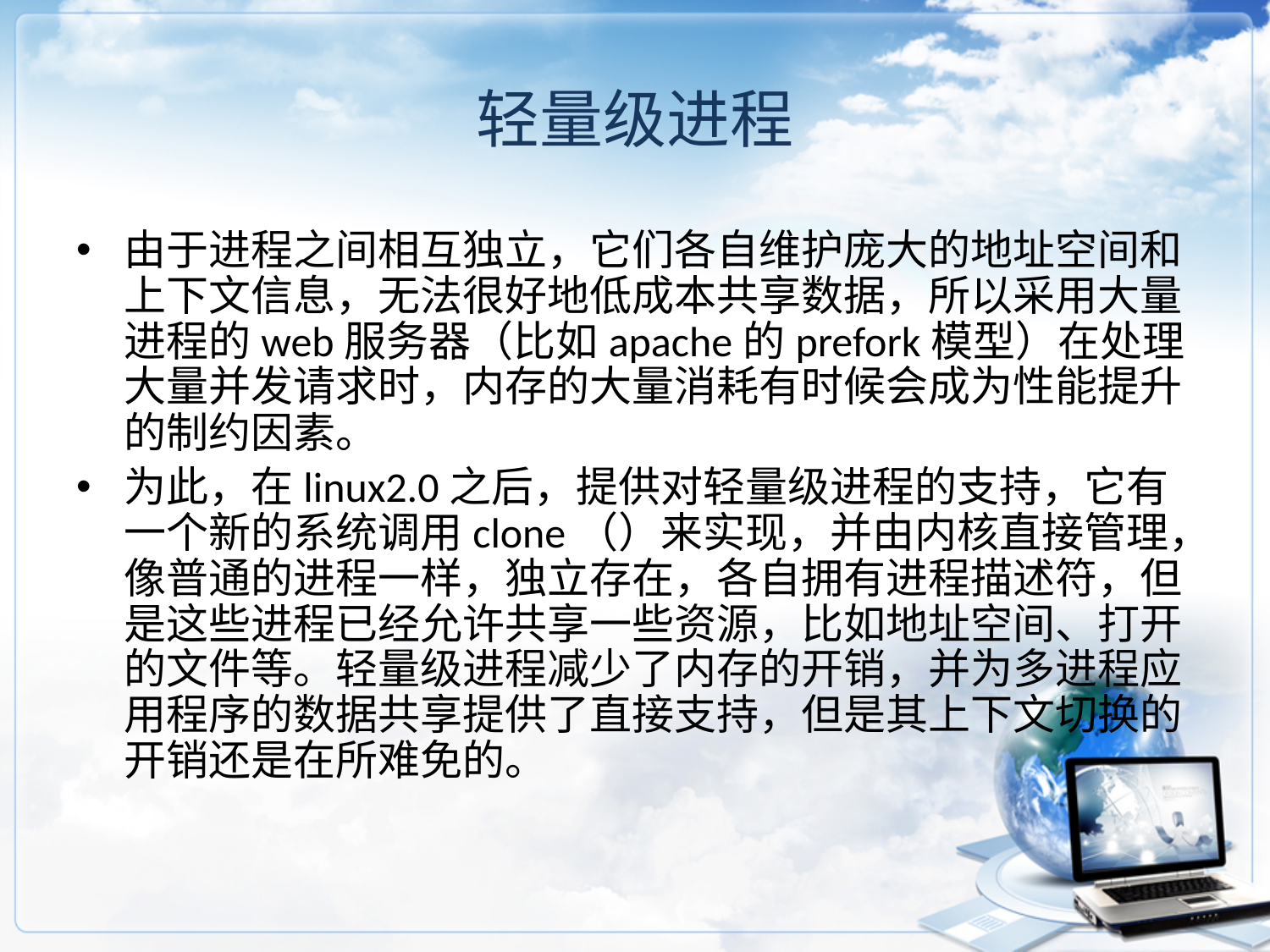

# 轻量级进程
由于进程之间相互独立，它们各自维护庞大的地址空间和上下文信息，无法很好地低成本共享数据，所以采用大量进程的web服务器（比如apache的prefork模型）在处理大量并发请求时，内存的大量消耗有时候会成为性能提升的制约因素。
为此，在linux2.0之后，提供对轻量级进程的支持，它有一个新的系统调用clone（）来实现，并由内核直接管理，像普通的进程一样，独立存在，各自拥有进程描述符，但是这些进程已经允许共享一些资源，比如地址空间、打开的文件等。轻量级进程减少了内存的开销，并为多进程应用程序的数据共享提供了直接支持，但是其上下文切换的开销还是在所难免的。